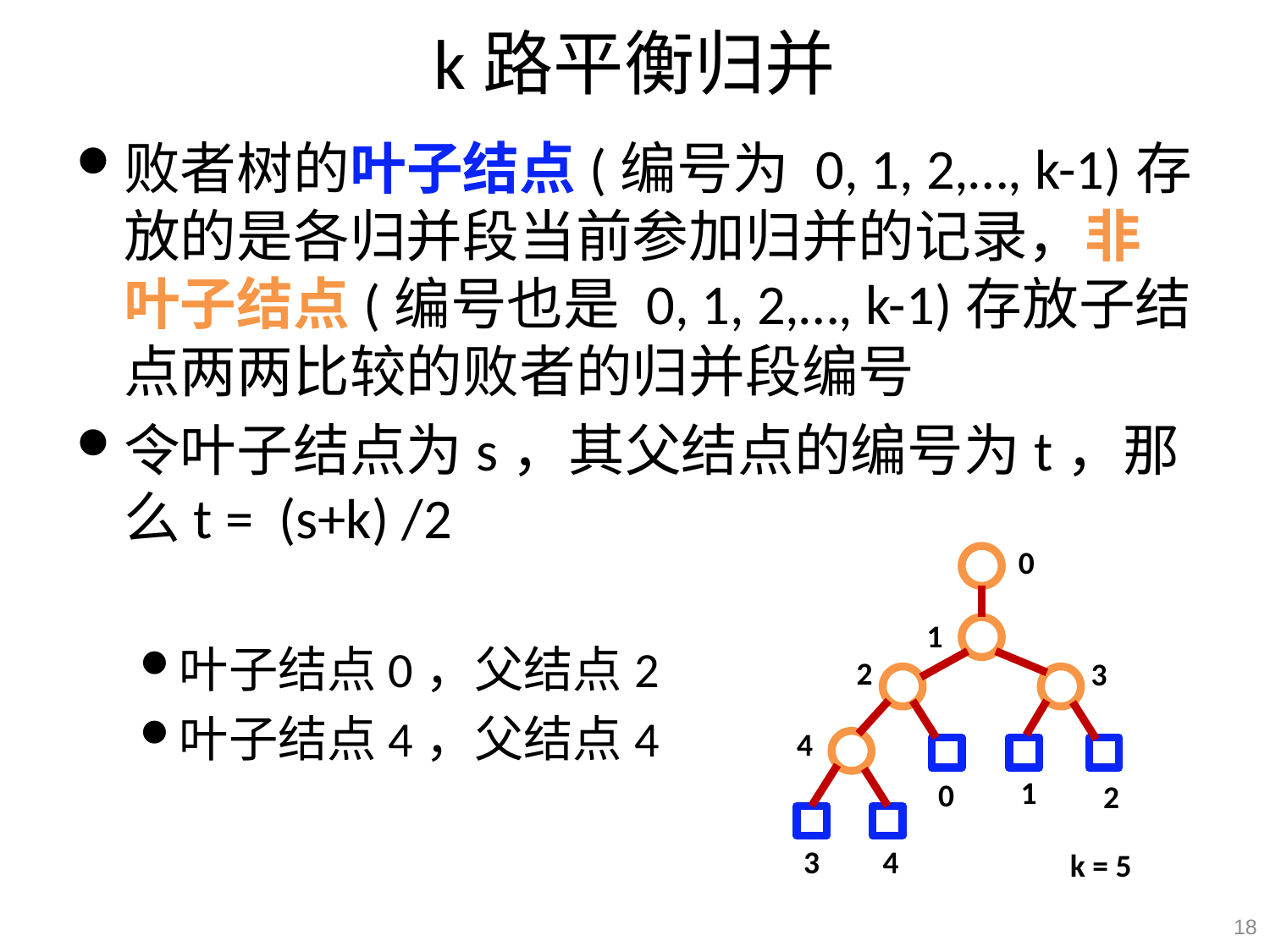

# k路平衡归并
败者树的叶子结点(编号为 0, 1, 2,…, k-1)存放的是各归并段当前参加归并的记录，非叶子结点(编号也是 0, 1, 2,…, k-1)存放子结点两两比较的败者的归并段编号
令叶子结点为s，其父结点的编号为t，那么t =  (s+k) /2

叶子结点0，父结点2
叶子结点4，父结点4

0

1

2
3

4

1
0
2

3
4
k = 5
18